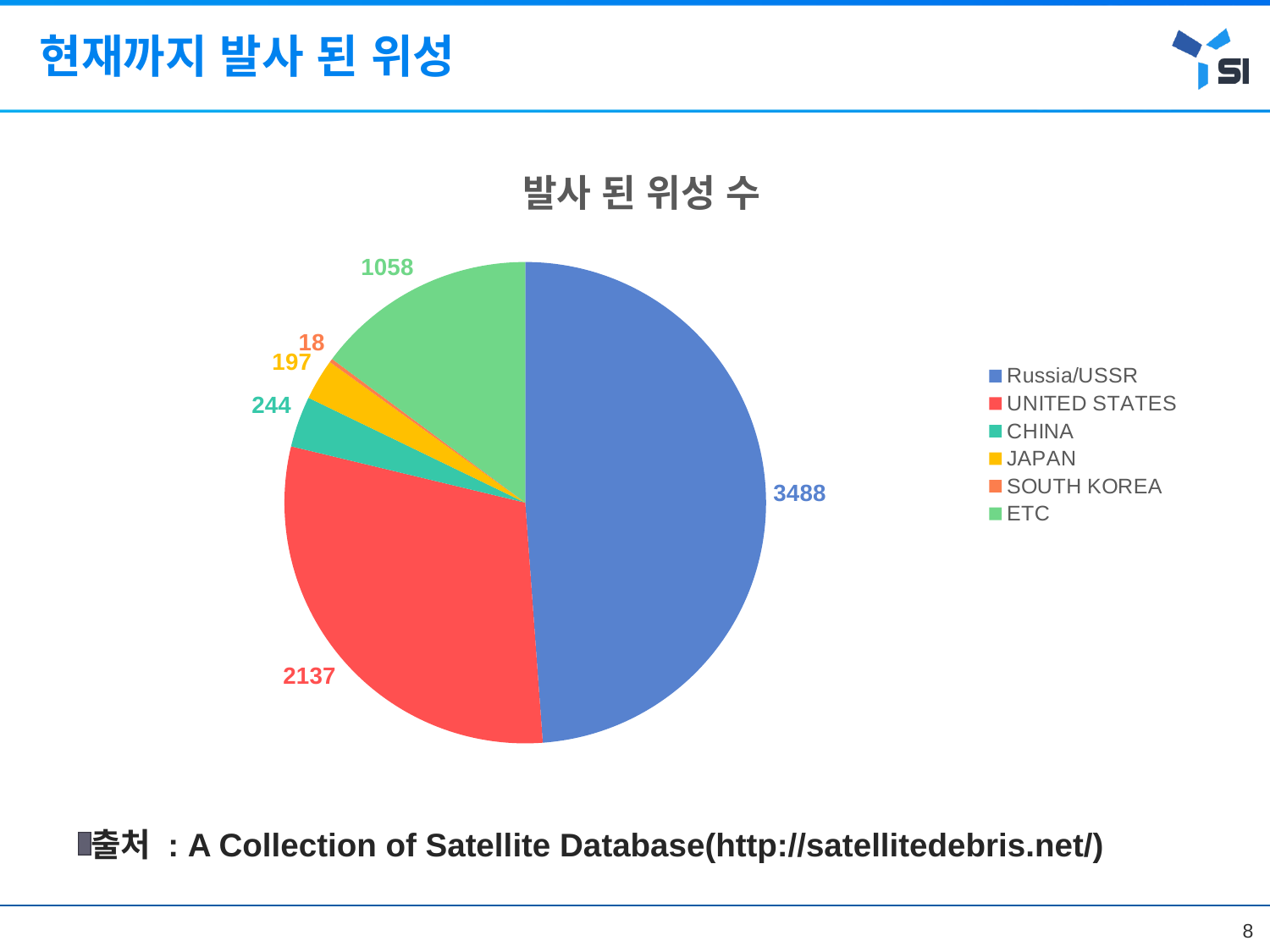

# 현재까지 발사 된 위성

### Chart: 발사 된 위성 수

| Category | 발사 된 위성 수 |
|---|---|
| Russia/USSR | 3488.0 |
| UNITED STATES | 2137.0 |
| CHINA | 244.0 |
| JAPAN | 197.0 |
| SOUTH KOREA | 18.0 |
| ETC | 1058.0 |

출처 : A Collection of Satellite Database(http://satellitedebris.net/)